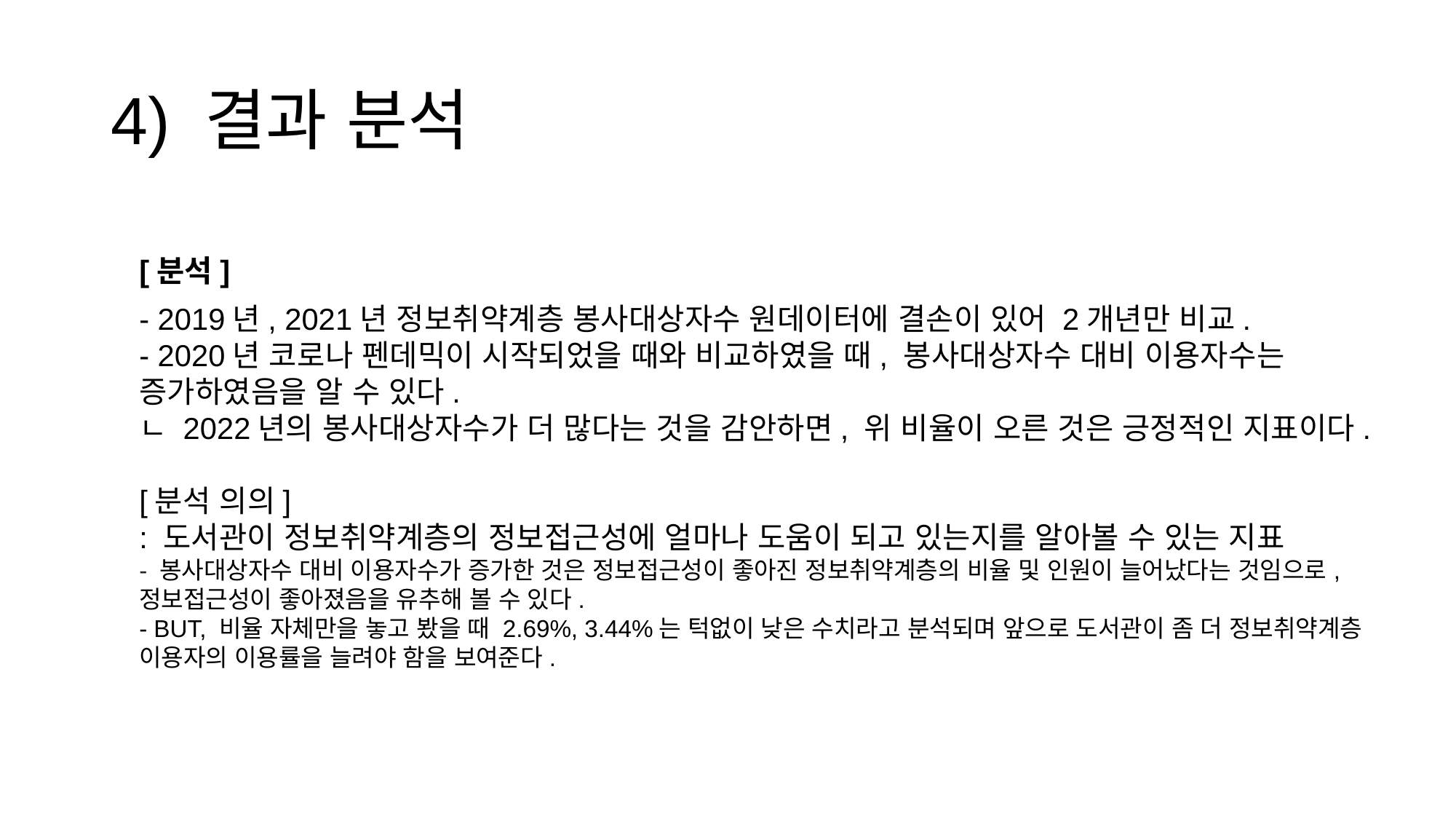

# 4) 결과 분석
[분석]
- 2019년, 2021년 정보취약계층 봉사대상자수 원데이터에 결손이 있어 2개년만 비교.
- 2020년 코로나 펜데믹이 시작되었을 때와 비교하였을 때, 봉사대상자수 대비 이용자수는 증가하였음을 알 수 있다.
ㄴ 2022년의 봉사대상자수가 더 많다는 것을 감안하면, 위 비율이 오른 것은 긍정적인 지표이다.

[분석 의의]
: 도서관이 정보취약계층의 정보접근성에 얼마나 도움이 되고 있는지를 알아볼 수 있는 지표
- 봉사대상자수 대비 이용자수가 증가한 것은 정보접근성이 좋아진 정보취약계층의 비율 및 인원이 늘어났다는 것임으로, 정보접근성이 좋아졌음을 유추해 볼 수 있다.
- BUT, 비율 자체만을 놓고 봤을 때 2.69%, 3.44%는 턱없이 낮은 수치라고 분석되며 앞으로 도서관이 좀 더 정보취약계층 이용자의 이용률을 늘려야 함을 보여준다.